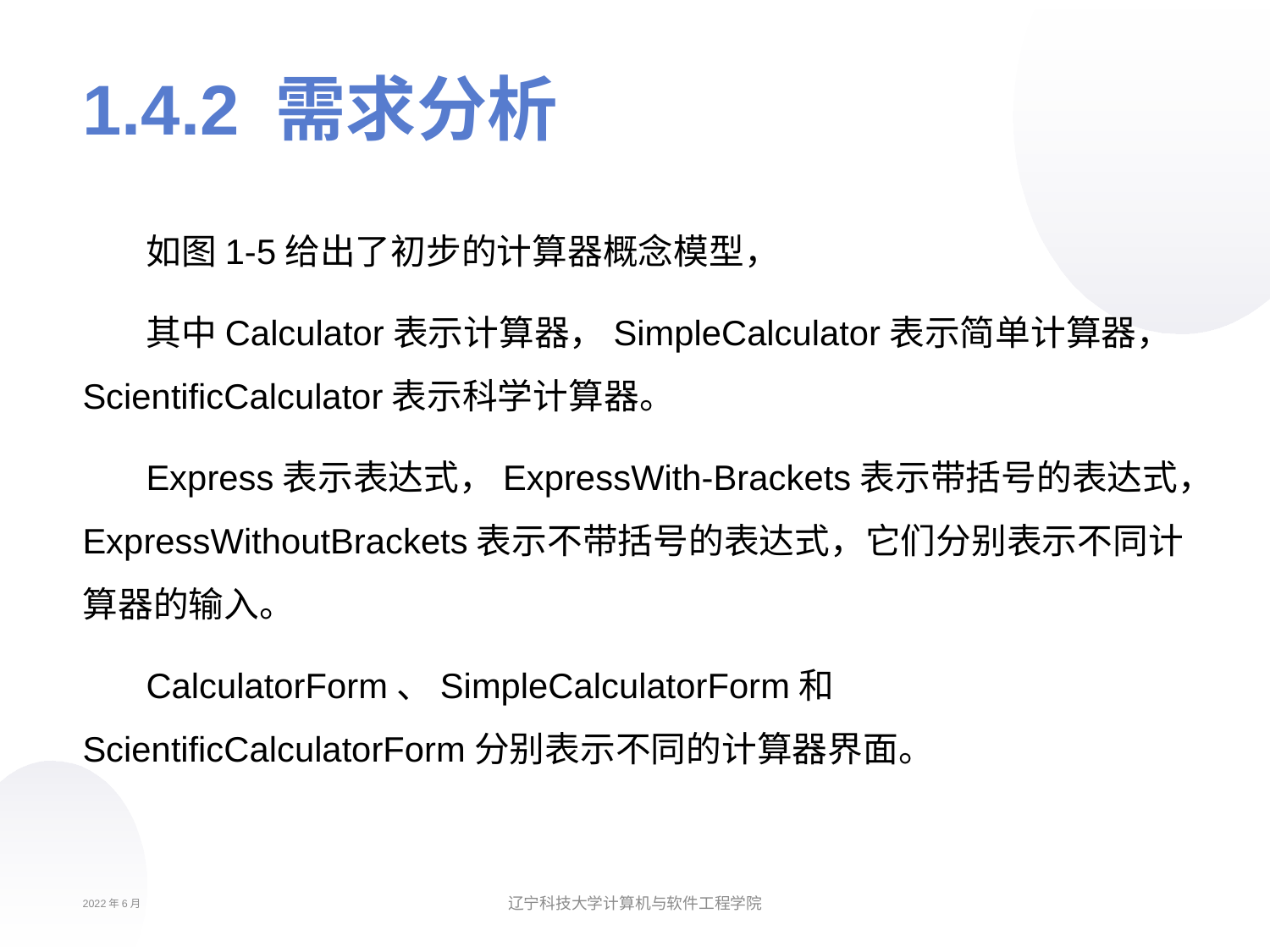

# 1.4.2 需求分析
如图1-5给出了初步的计算器概念模型，
其中Calculator表示计算器，SimpleCalculator表示简单计算器，ScientificCalculator表示科学计算器。
Express表示表达式，ExpressWith-Brackets表示带括号的表达式，ExpressWithoutBrackets表示不带括号的表达式，它们分别表示不同计算器的输入。
CalculatorForm、SimpleCalculatorForm和ScientificCalculatorForm分别表示不同的计算器界面。

2022年6月
辽宁科技大学计算机与软件工程学院
184